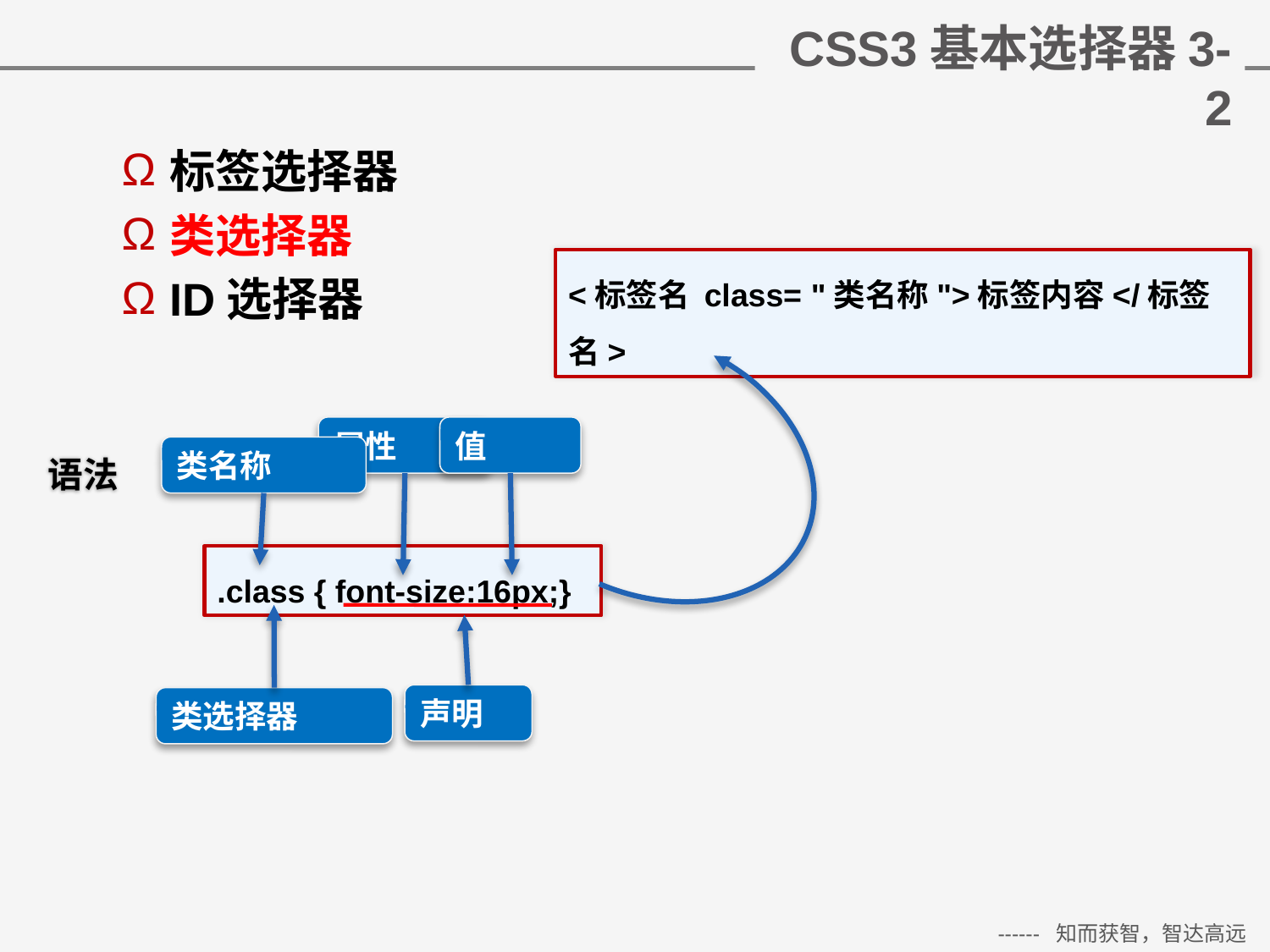

# CSS3基本选择器3-2
标签选择器
类选择器
ID选择器
<标签名 class= "类名称">标签内容</标签名>

属性
值
类名称
语法
.class { font-size:16px;}
声明
类选择器